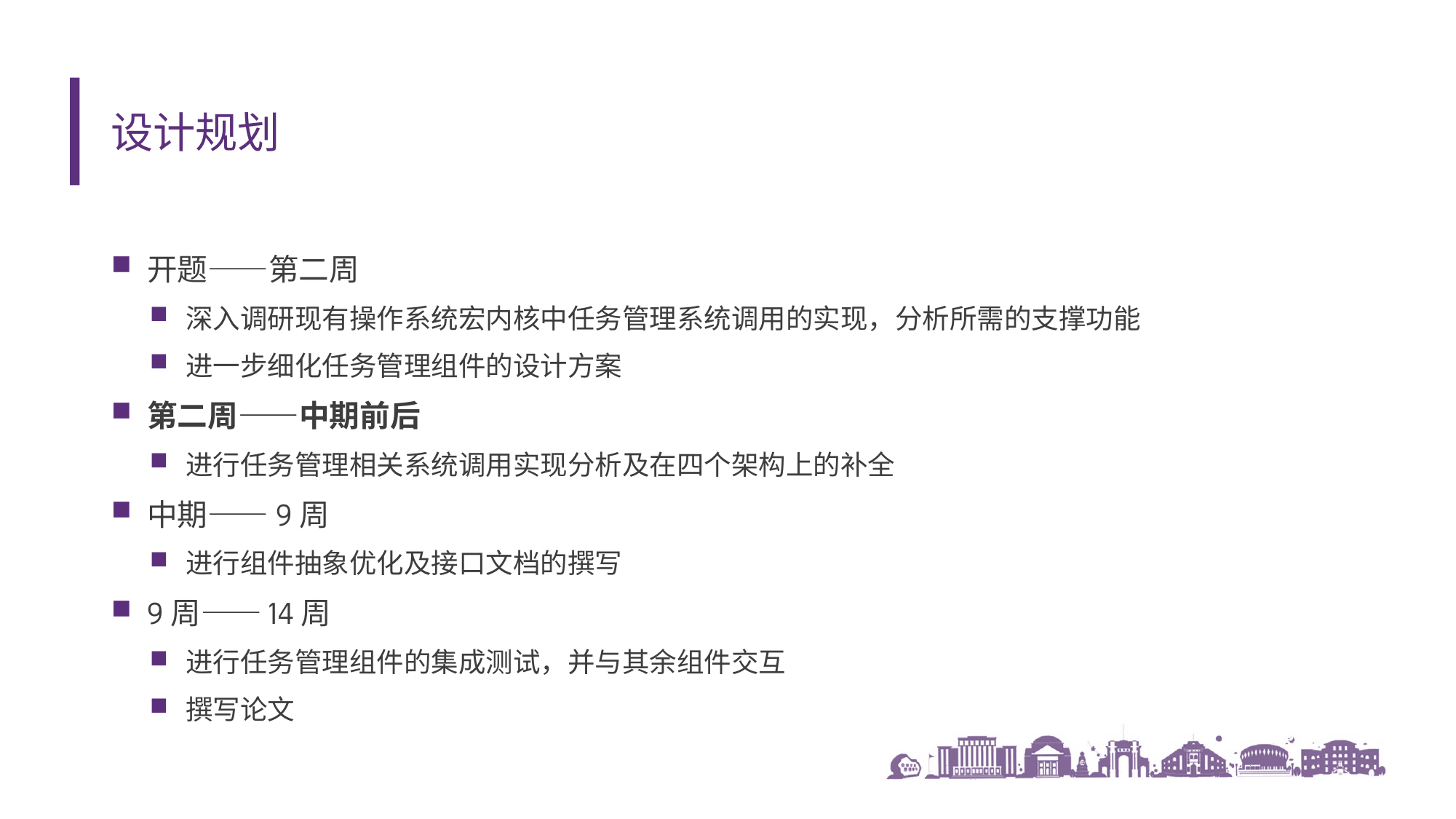

# 设计规划
开题——第二周
深入调研现有操作系统宏内核中任务管理系统调用的实现，分析所需的支撑功能
进一步细化任务管理组件的设计方案
第二周——中期前后
进行任务管理相关系统调用实现分析及在四个架构上的补全
中期——9周
进行组件抽象优化及接口文档的撰写
9周——14周
进行任务管理组件的集成测试，并与其余组件交互
撰写论文